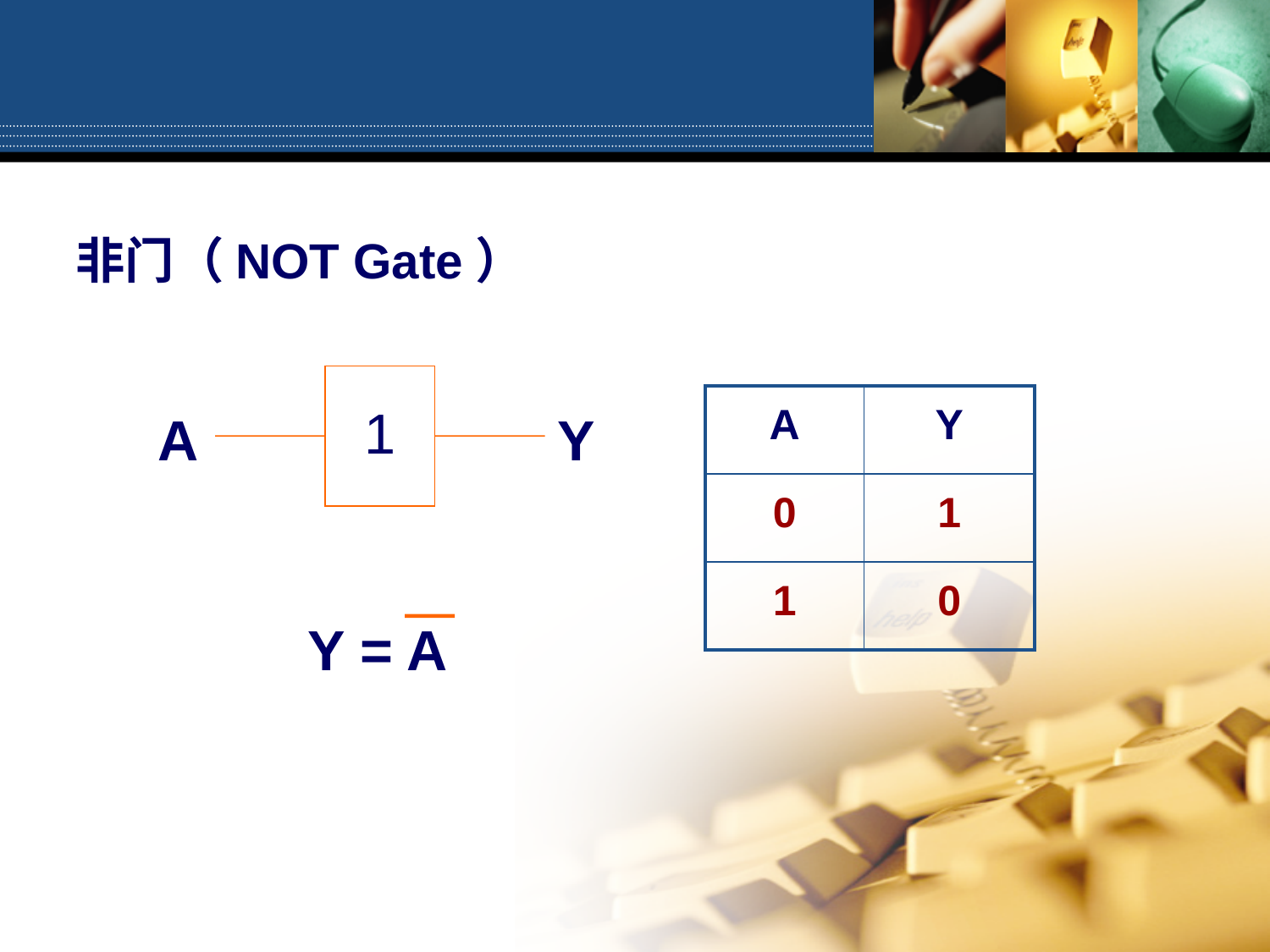

非门（NOT Gate）
1
| A | Y |
| --- | --- |
| 0 | 1 |
| 1 | 0 |
A
Y

Y = A